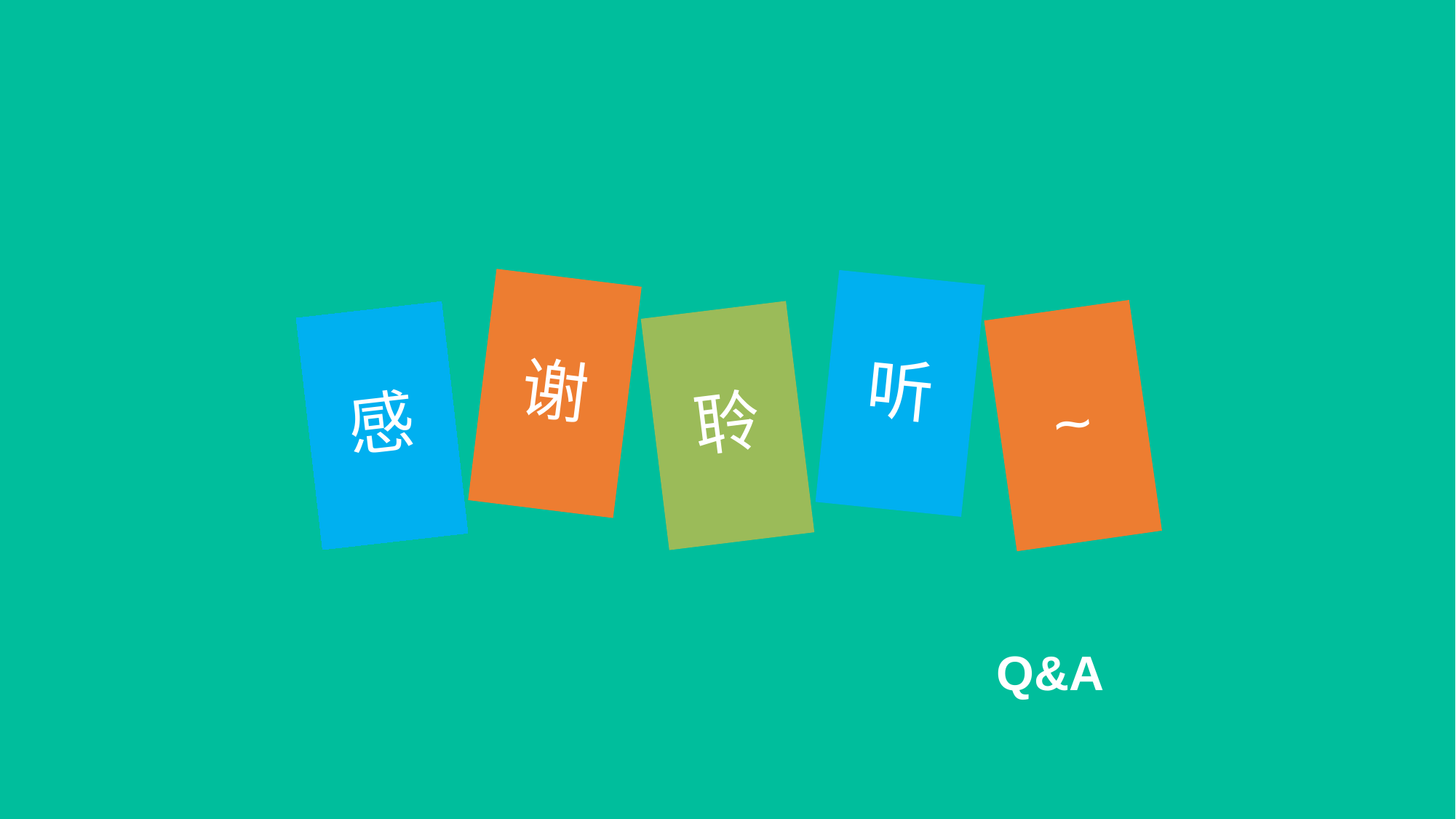

谢
听
感
聆
~
# Q&A